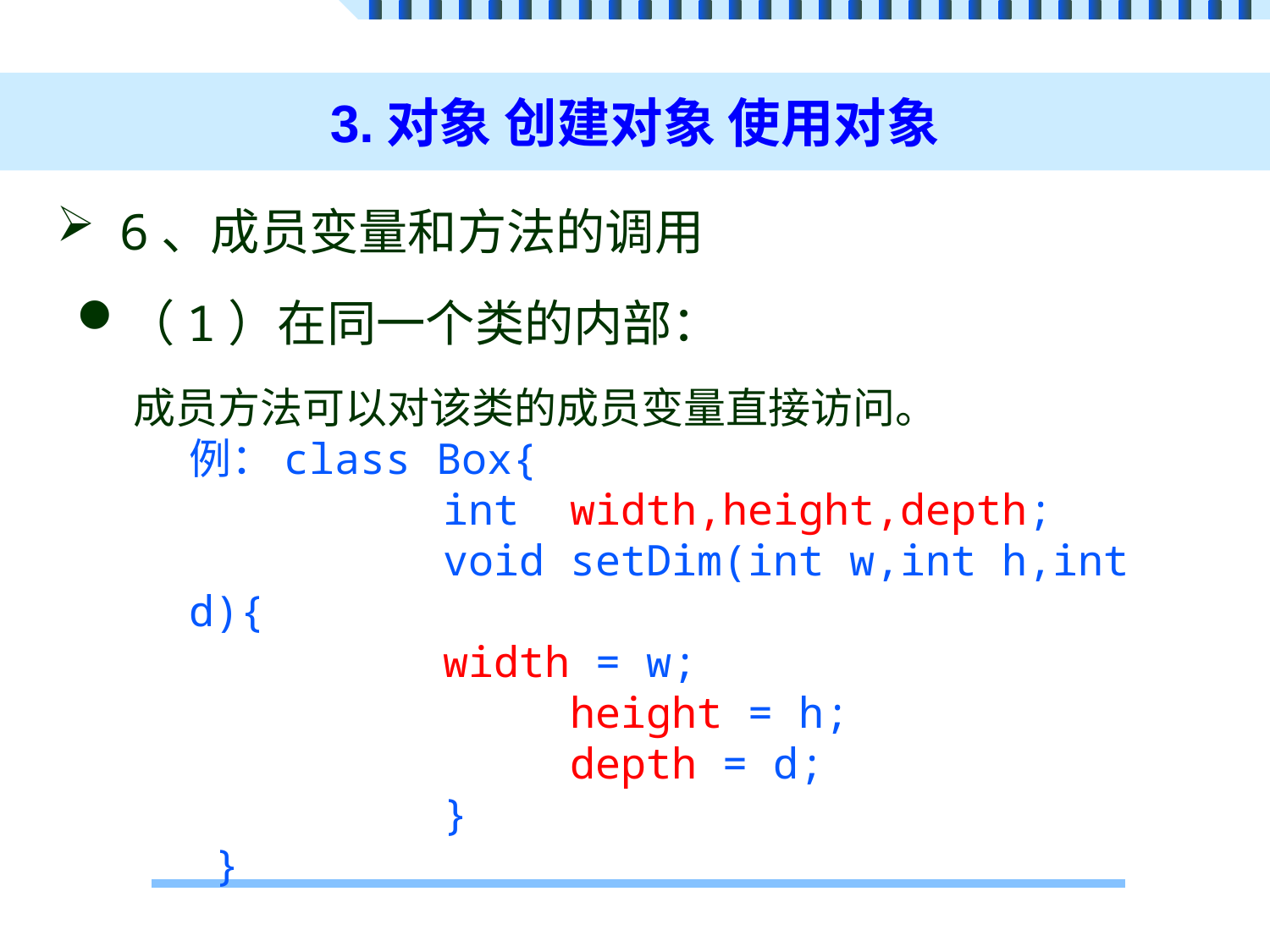

# 3.对象 创建对象 使用对象
6、成员变量和方法的调用
（1）在同一个类的内部：
成员方法可以对该类的成员变量直接访问。
例：class Box{
          int  width,height,depth;
          void setDim(int w,int h,int d){
        	width = w;
			height = h;
			depth = d;
          }
 }